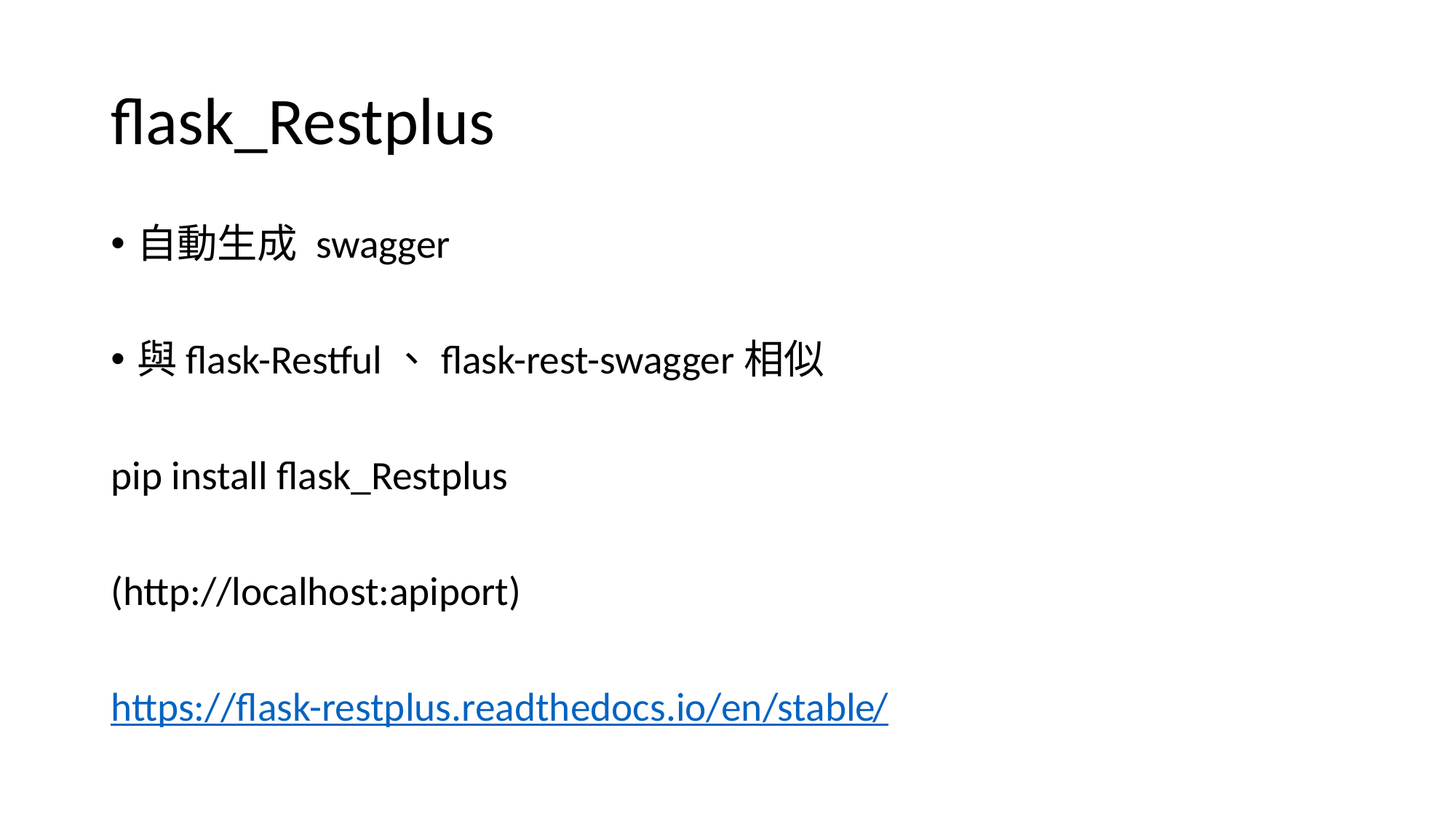

# flask_Restplus
自動生成 swagger

與flask-Restful、flask-rest-swagger相似

pip install flask_Restplus

(http://localhost:apiport)

https://flask-restplus.readthedocs.io/en/stable/